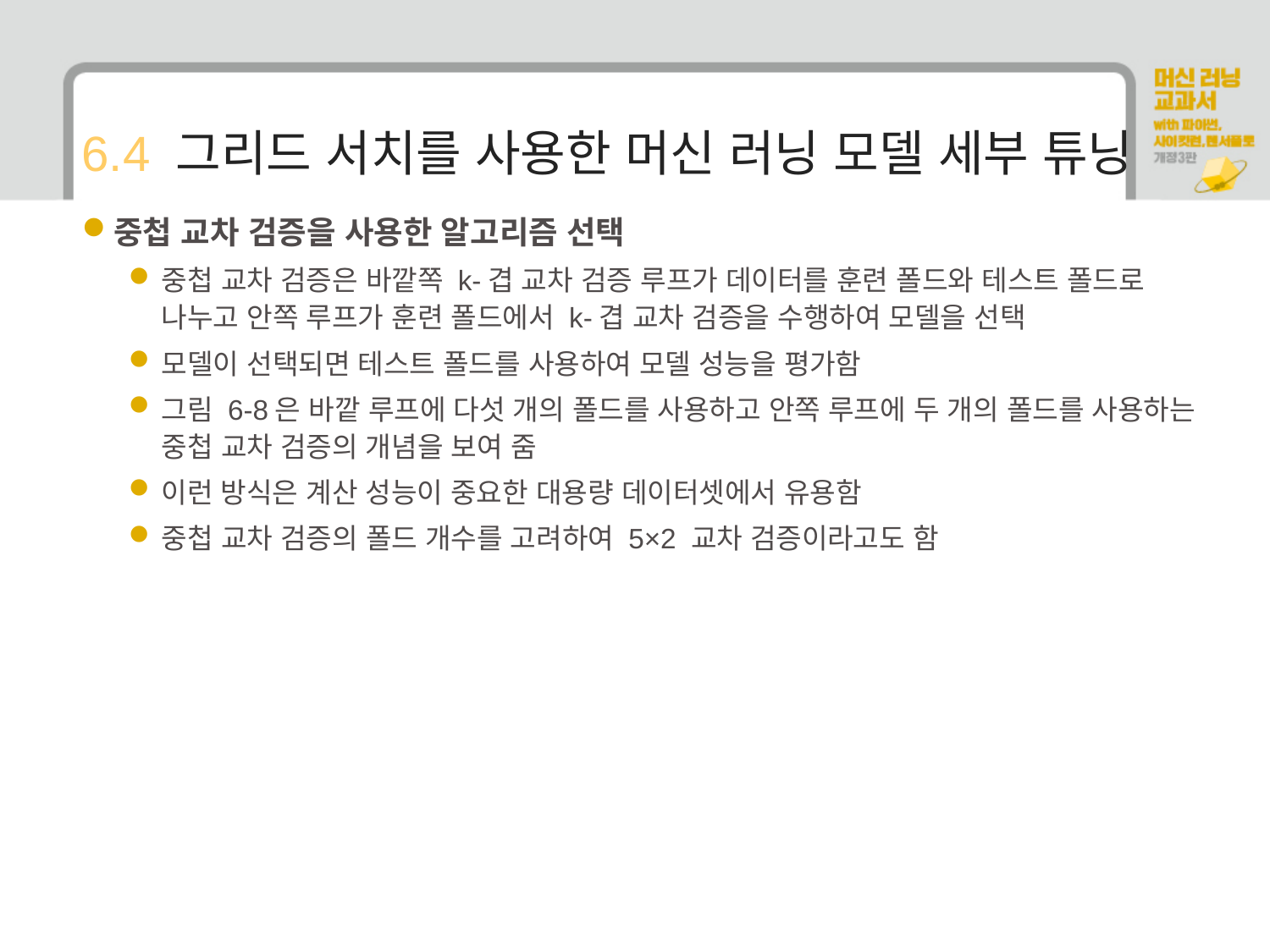

# 6.4 그리드 서치를 사용한 머신 러닝 모델 세부 튜닝
중첩 교차 검증을 사용한 알고리즘 선택
중첩 교차 검증은 바깥쪽 k-겹 교차 검증 루프가 데이터를 훈련 폴드와 테스트 폴드로 나누고 안쪽 루프가 훈련 폴드에서 k-겹 교차 검증을 수행하여 모델을 선택
모델이 선택되면 테스트 폴드를 사용하여 모델 성능을 평가함
그림 6-8은 바깥 루프에 다섯 개의 폴드를 사용하고 안쪽 루프에 두 개의 폴드를 사용하는 중첩 교차 검증의 개념을 보여 줌
이런 방식은 계산 성능이 중요한 대용량 데이터셋에서 유용함
중첩 교차 검증의 폴드 개수를 고려하여 5×2 교차 검증이라고도 함